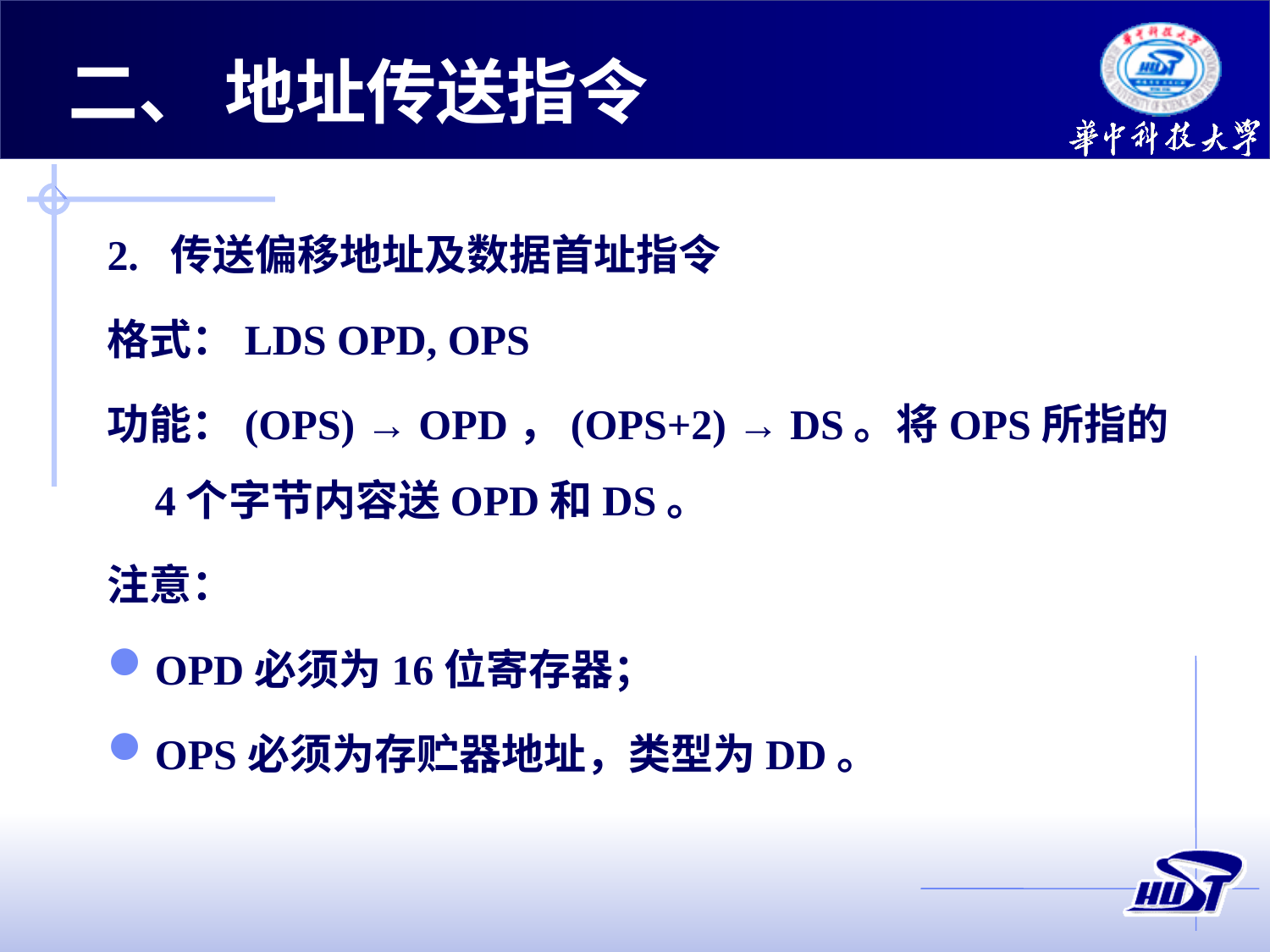

二、 地址传送指令
2.  传送偏移地址及数据首址指令
格式：LDS OPD, OPS
功能：(OPS) → OPD，(OPS+2) → DS。将OPS所指的4个字节内容送OPD和DS。
注意：
OPD必须为16位寄存器；
OPS必须为存贮器地址，类型为DD。